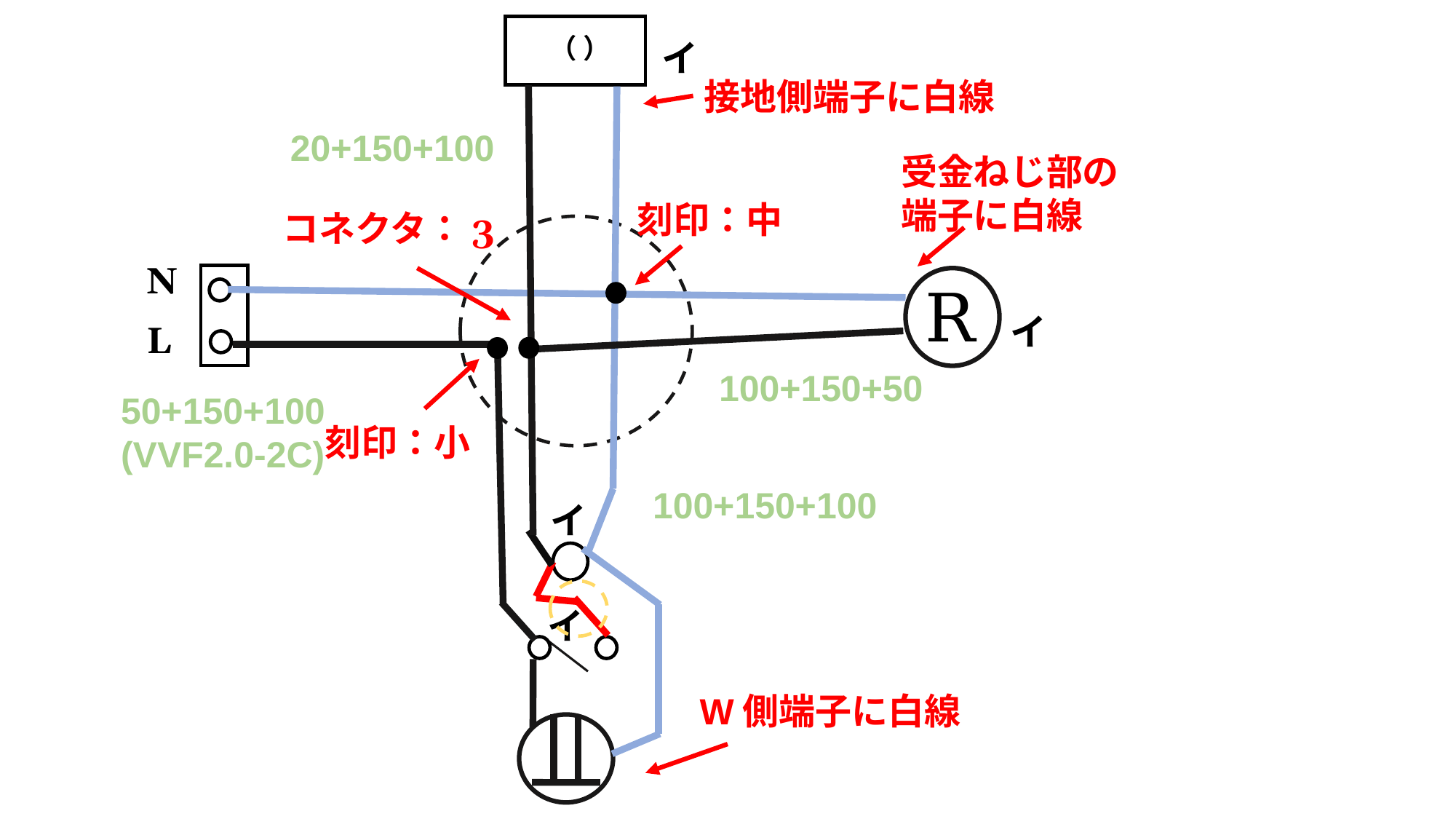

（）
（ ）
 イ
接地側端子に白線
20+150+100
受金ねじ部の
端子に白線
刻印：中
コネクタ：3

N

R

（）
イ
L

100+150+50
50+150+100
(VVF2.0-2C)
刻印：小
100+150+100
イ

イ

W側端子に白線